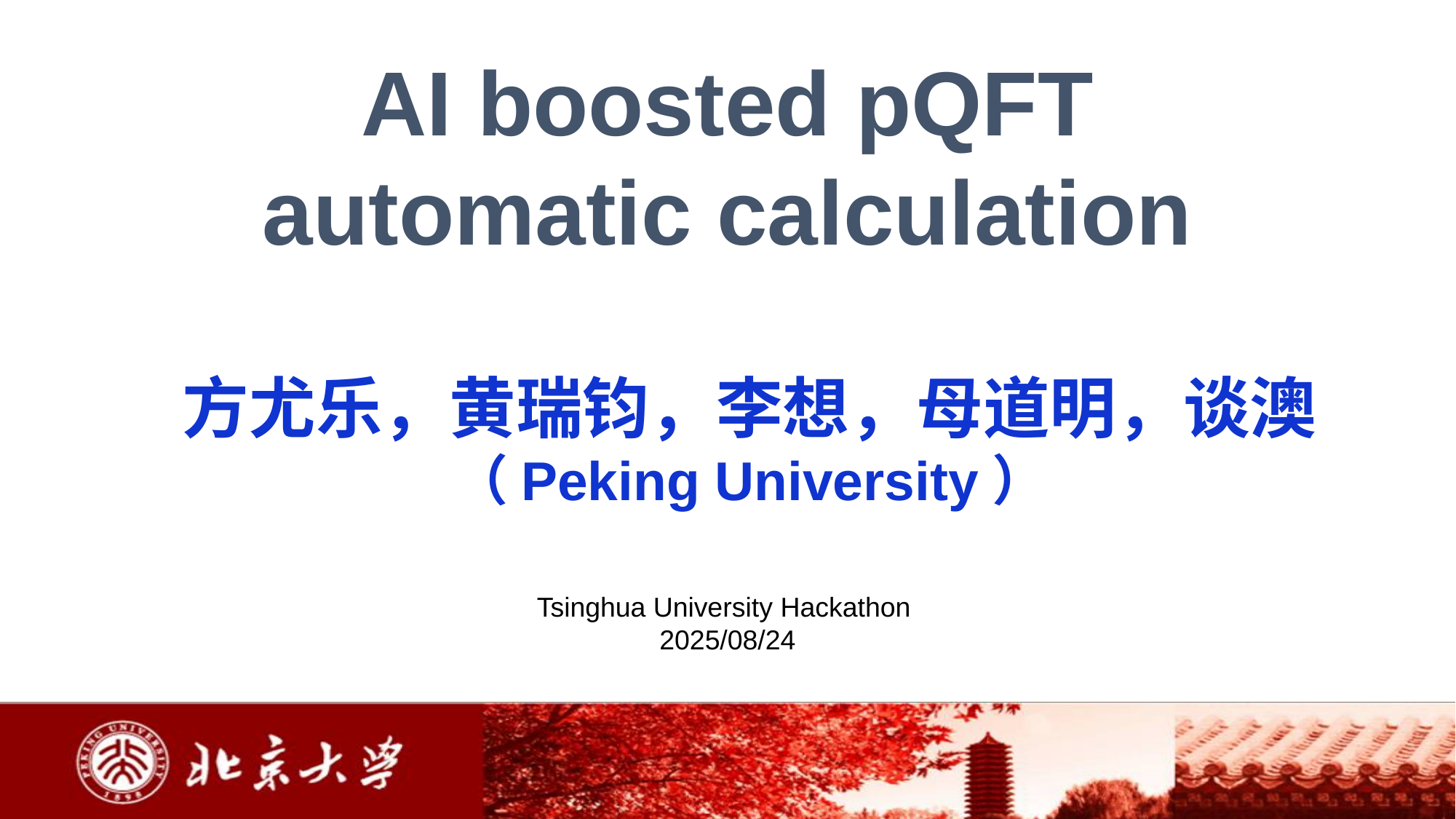

AI boosted pQFT
automatic calculation
方尤乐，黄瑞钧，李想，母道明，谈澳
（Peking University）
Tsinghua University Hackathon
2025/08/24